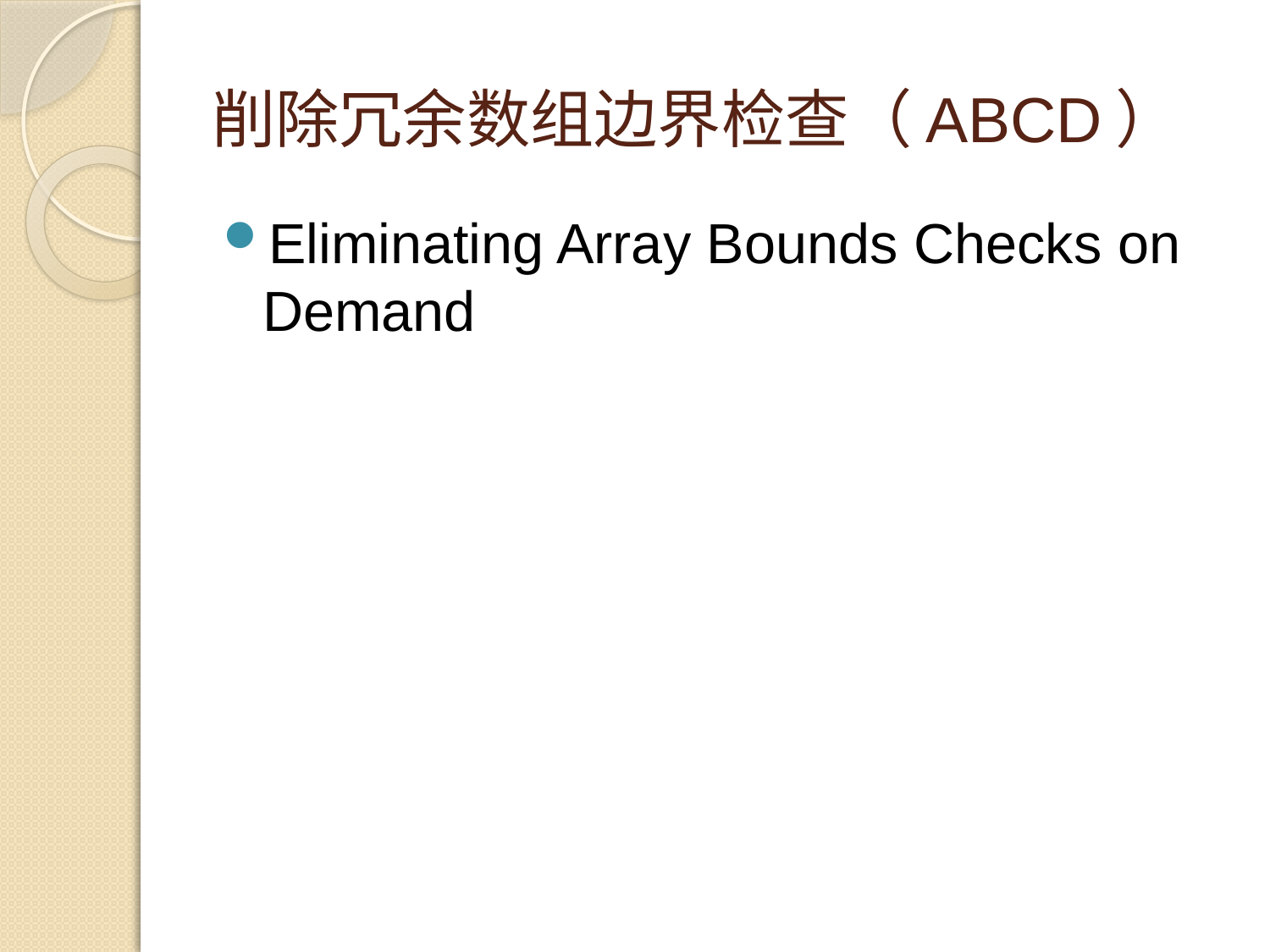

# 削除冗余数组边界检查（ABCD）
Eliminating Array Bounds Checks on Demand